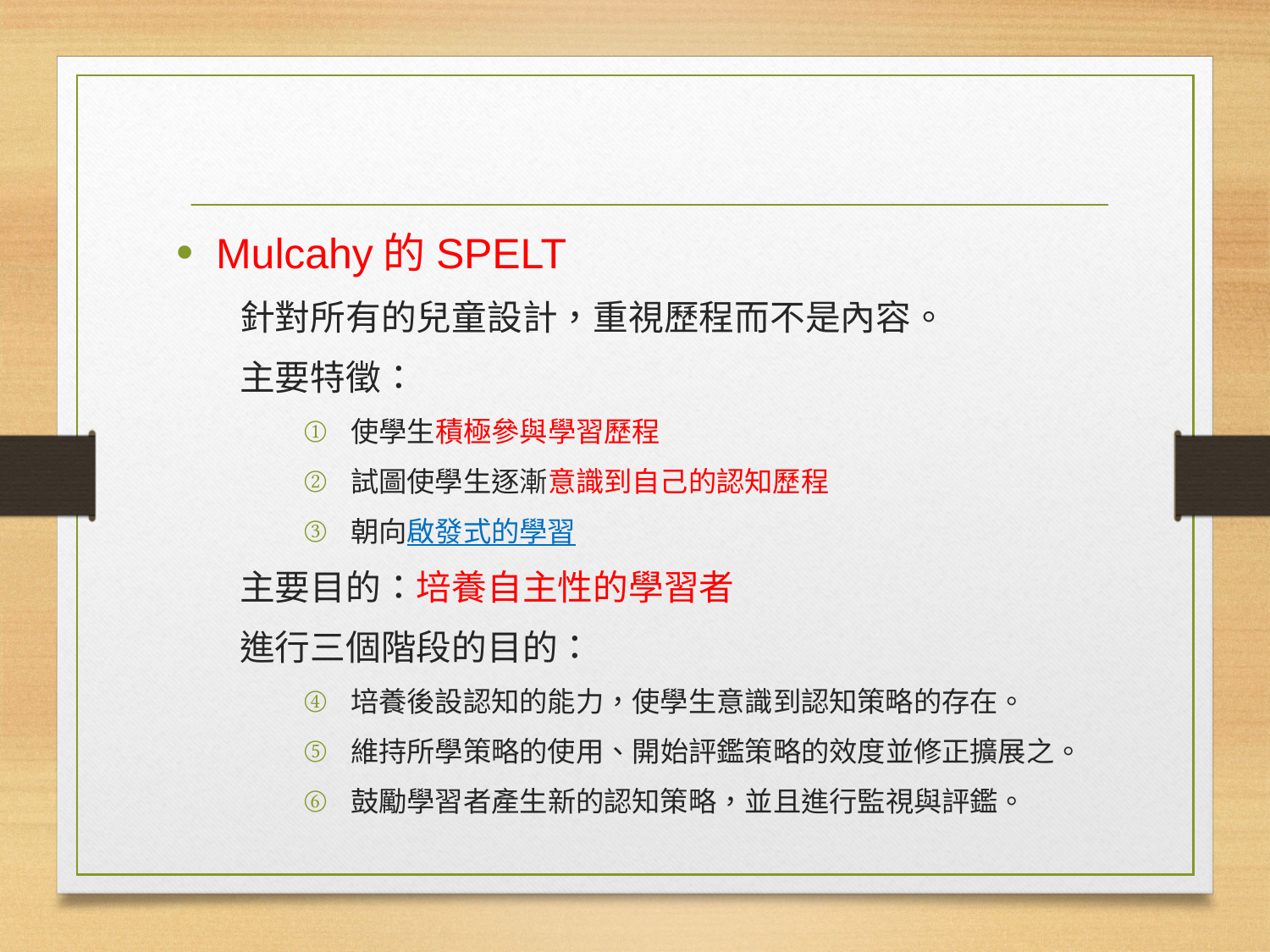

#
Mulcahy的SPELT
針對所有的兒童設計，重視歷程而不是內容。
主要特徵：
使學生積極參與學習歷程
試圖使學生逐漸意識到自己的認知歷程
朝向啟發式的學習
主要目的：培養自主性的學習者
進行三個階段的目的：
培養後設認知的能力，使學生意識到認知策略的存在。
維持所學策略的使用、開始評鑑策略的效度並修正擴展之。
鼓勵學習者產生新的認知策略，並且進行監視與評鑑。